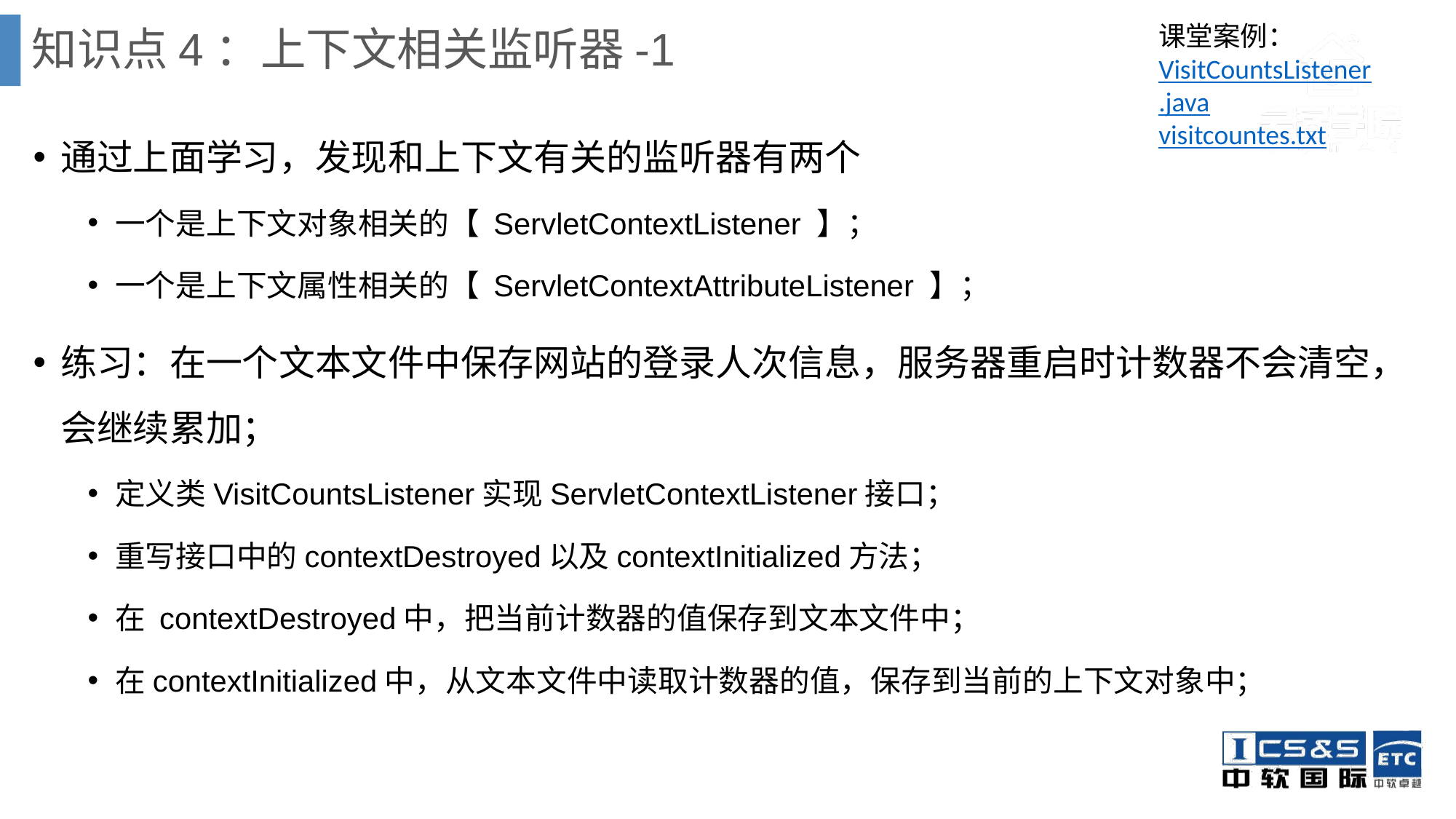

# 知识点4：上下文相关监听器-1
课堂案例： VisitCountsListener.java
visitcountes.txt
通过上面学习，发现和上下文有关的监听器有两个
一个是上下文对象相关的【 ServletContextListener 】；
一个是上下文属性相关的【 ServletContextAttributeListener 】；
练习：在一个文本文件中保存网站的登录人次信息，服务器重启时计数器不会清空，会继续累加；
定义类VisitCountsListener实现ServletContextListener接口；
重写接口中的contextDestroyed以及contextInitialized方法；
在 contextDestroyed中，把当前计数器的值保存到文本文件中；
在contextInitialized中，从文本文件中读取计数器的值，保存到当前的上下文对象中；